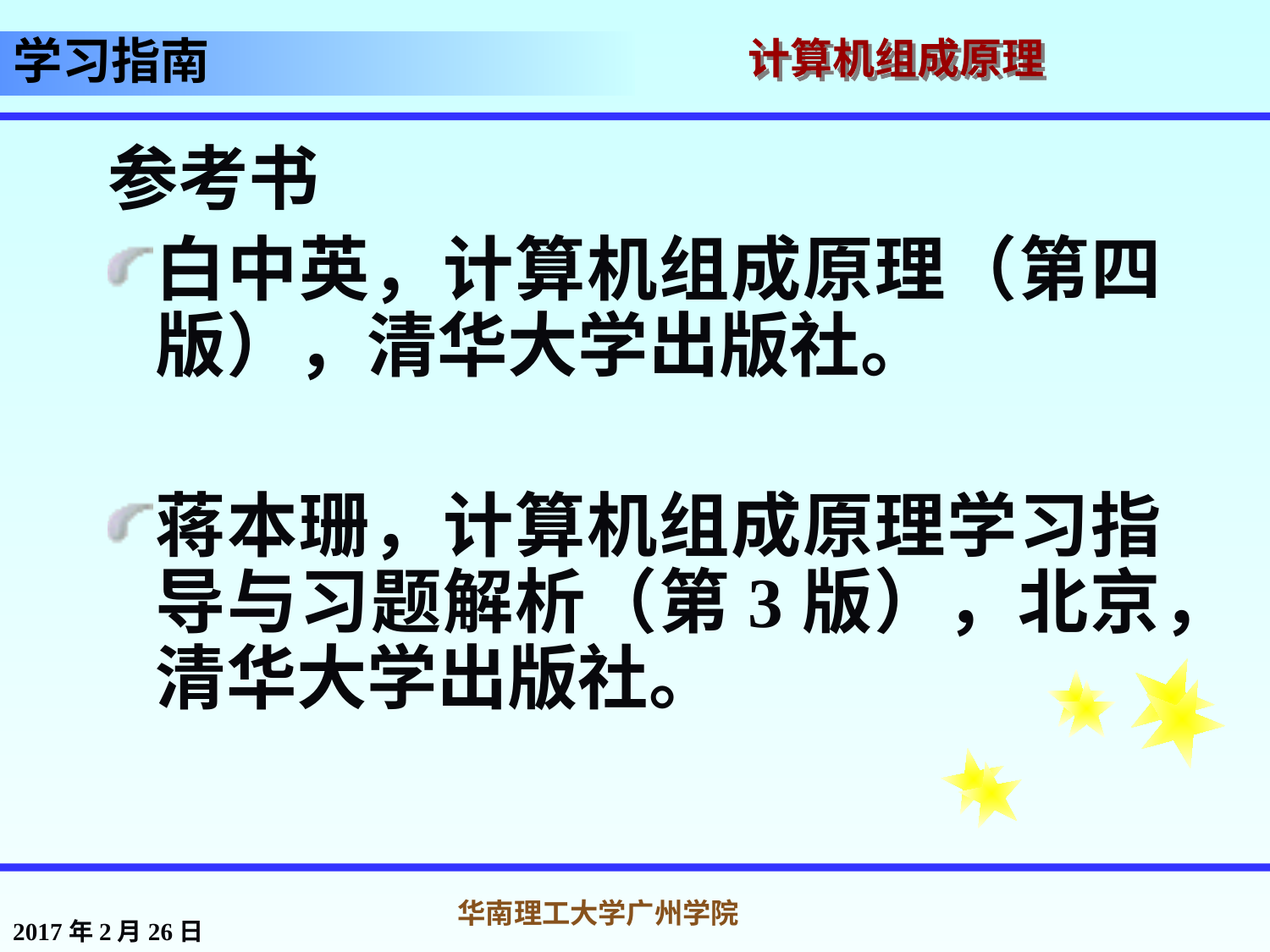

# 学习指南
参考书
白中英，计算机组成原理（第四版），清华大学出版社。

蒋本珊，计算机组成原理学习指导与习题解析（第3版），北京，清华大学出版社。
2017年2月26日